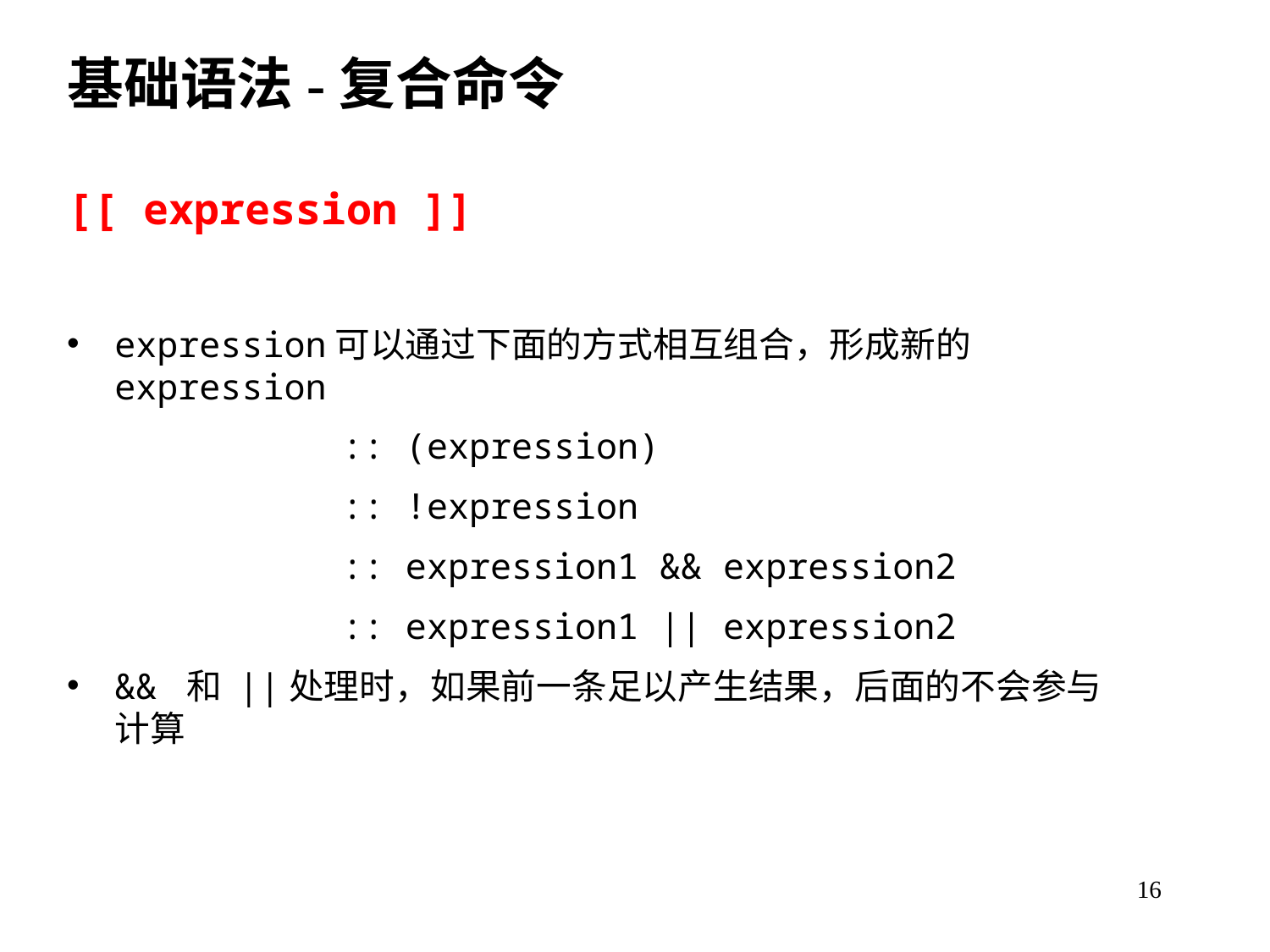

基础语法-复合命令
[[ expression ]]
expression可以通过下面的方式相互组合，形成新的expression
	       :: (expression)
	       :: !expression
	       :: expression1 && expression2
	       :: expression1 || expression2
&& 和 ||处理时，如果前一条足以产生结果，后面的不会参与计算
16